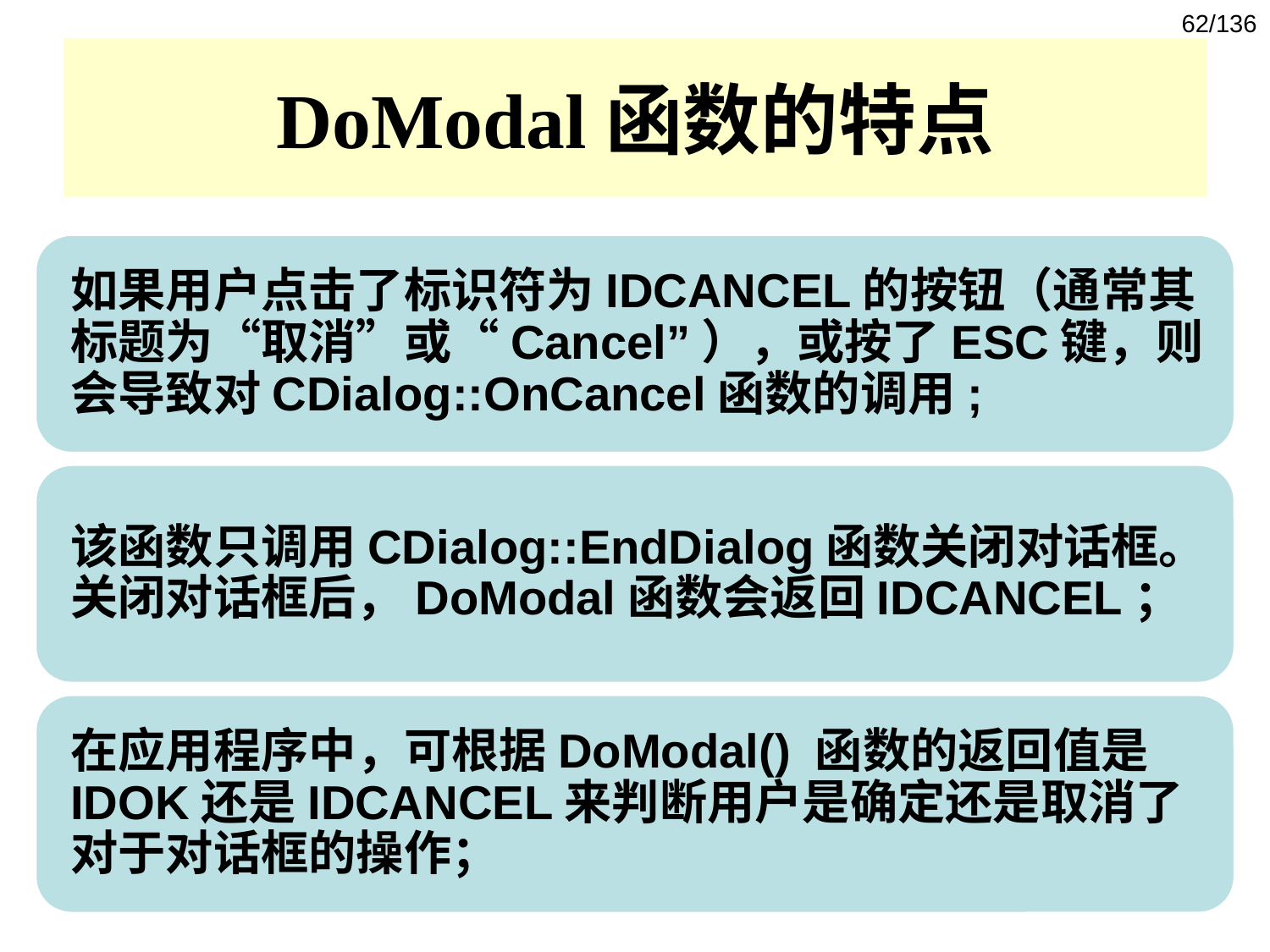

62/136
# DoModal函数的特点
如果用户点击了标识符为IDCANCEL的按钮（通常其标题为“取消”或“Cancel”），或按了ESC键，则会导致对CDialog::OnCancel函数的调用;
该函数只调用CDialog::EndDialog函数关闭对话框。关闭对话框后，DoModal函数会返回IDCANCEL；
在应用程序中，可根据DoModal() 函数的返回值是IDOK还是IDCANCEL来判断用户是确定还是取消了对于对话框的操作；